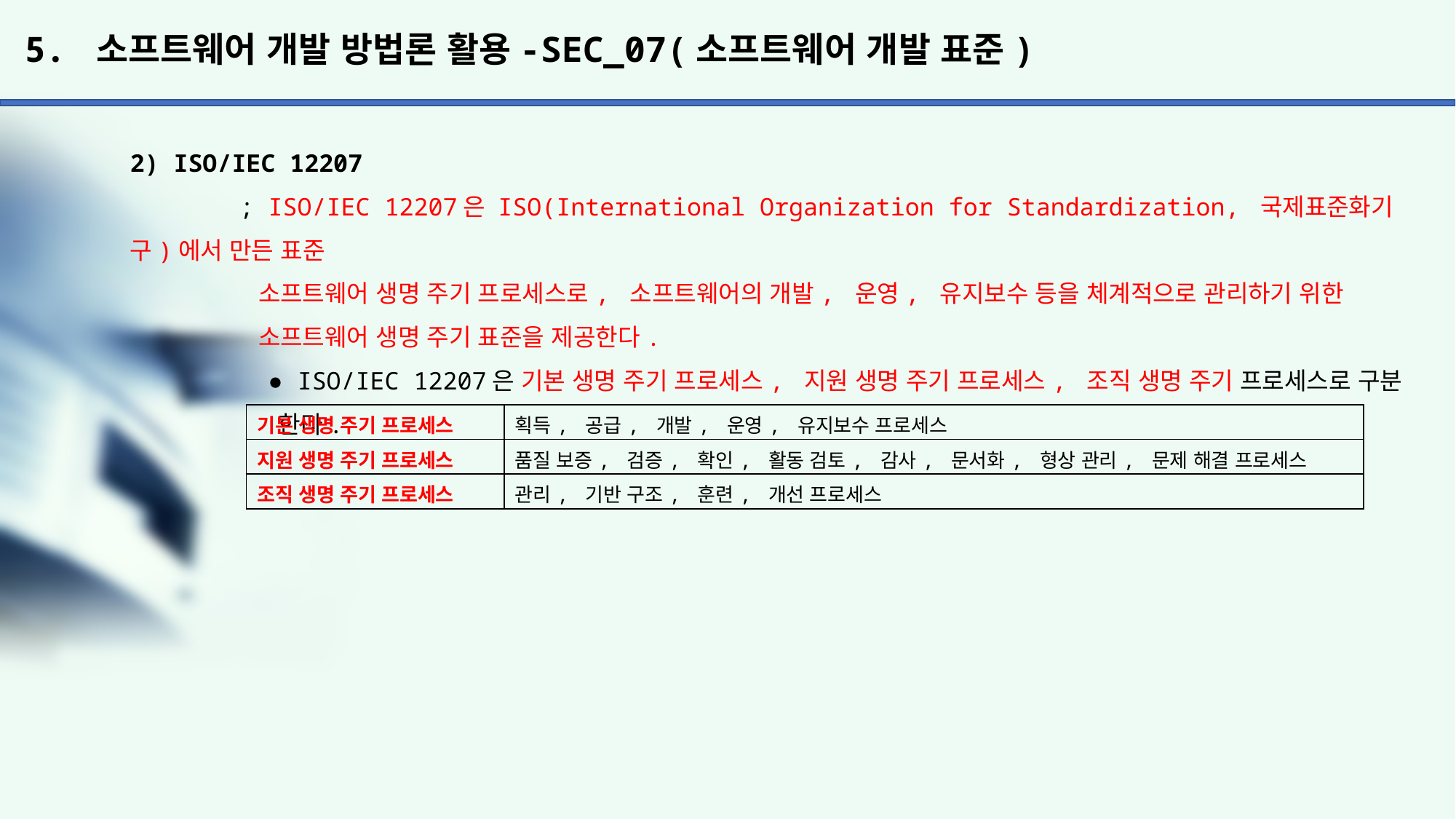

# 5. 소프트웨어 개발 방법론 활용-SEC_07(소프트웨어 개발 표준)
2) ISO/IEC 12207
	; ISO/IEC 12207은 ISO(International Organization for Standardization, 국제표준화기구)에서 만든 표준
	  소프트웨어 생명 주기 프로세스로, 소프트웨어의 개발, 운영, 유지보수 등을 체계적으로 관리하기 위한
	  소프트웨어 생명 주기 표준을 제공한다.
	  ● ISO/IEC 12207은 기본 생명 주기 프로세스, 지원 생명 주기 프로세스, 조직 생명 주기 프로세스로 구분
	     한다.
| 기본 생명 주기 프로세스 | 획득, 공급, 개발, 운영, 유지보수 프로세스 |
| --- | --- |
| 지원 생명 주기 프로세스 | 품질 보증, 검증, 확인, 활동 검토, 감사, 문서화, 형상 관리, 문제 해결 프로세스 |
| 조직 생명 주기 프로세스 | 관리, 기반 구조, 훈련, 개선 프로세스 |